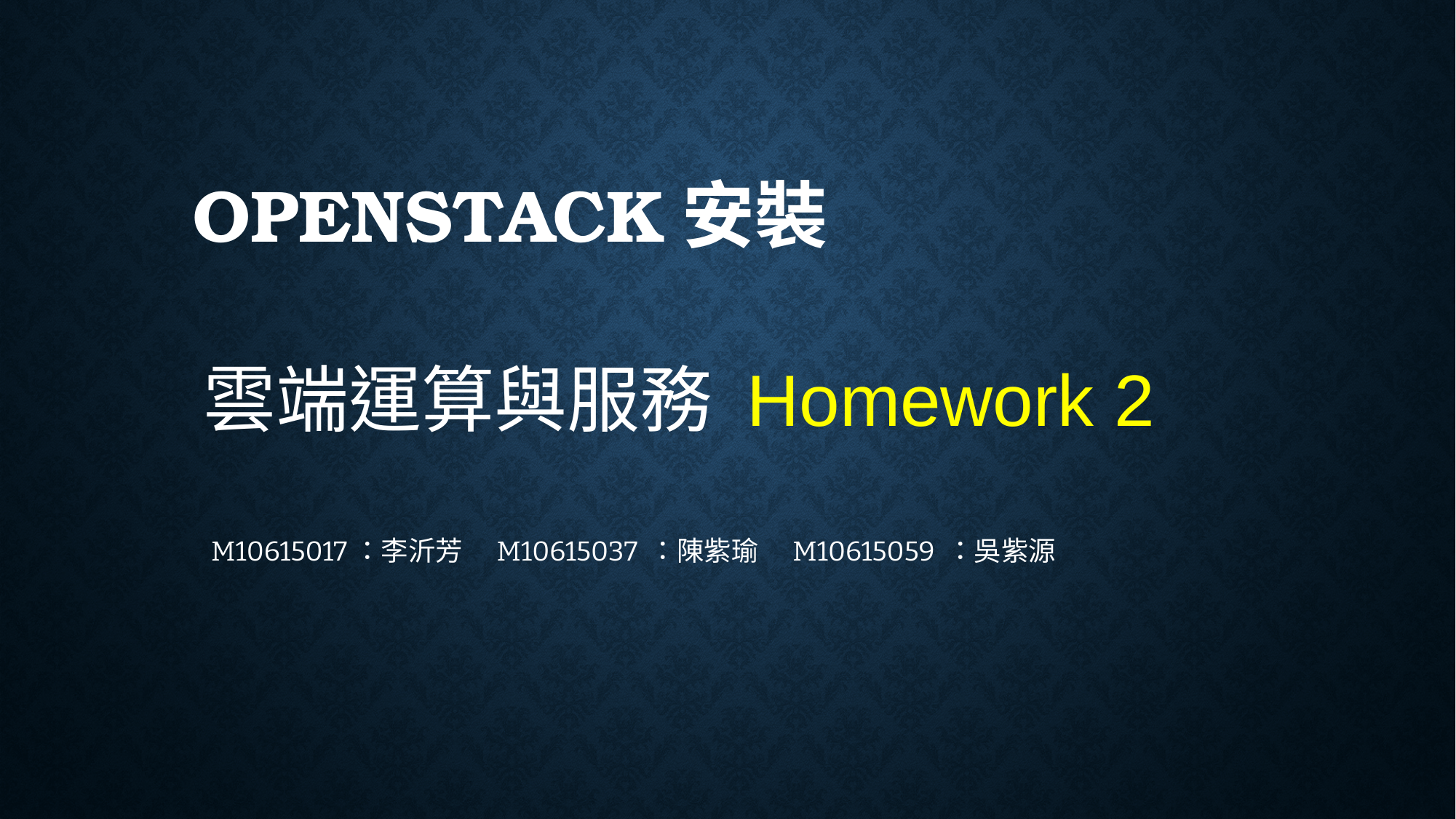

# Openstack安裝
雲端運算與服務 Homework 2

M10615017：李沂芳　M10615037 ：陳紫瑜　M10615059 ：吳紫源